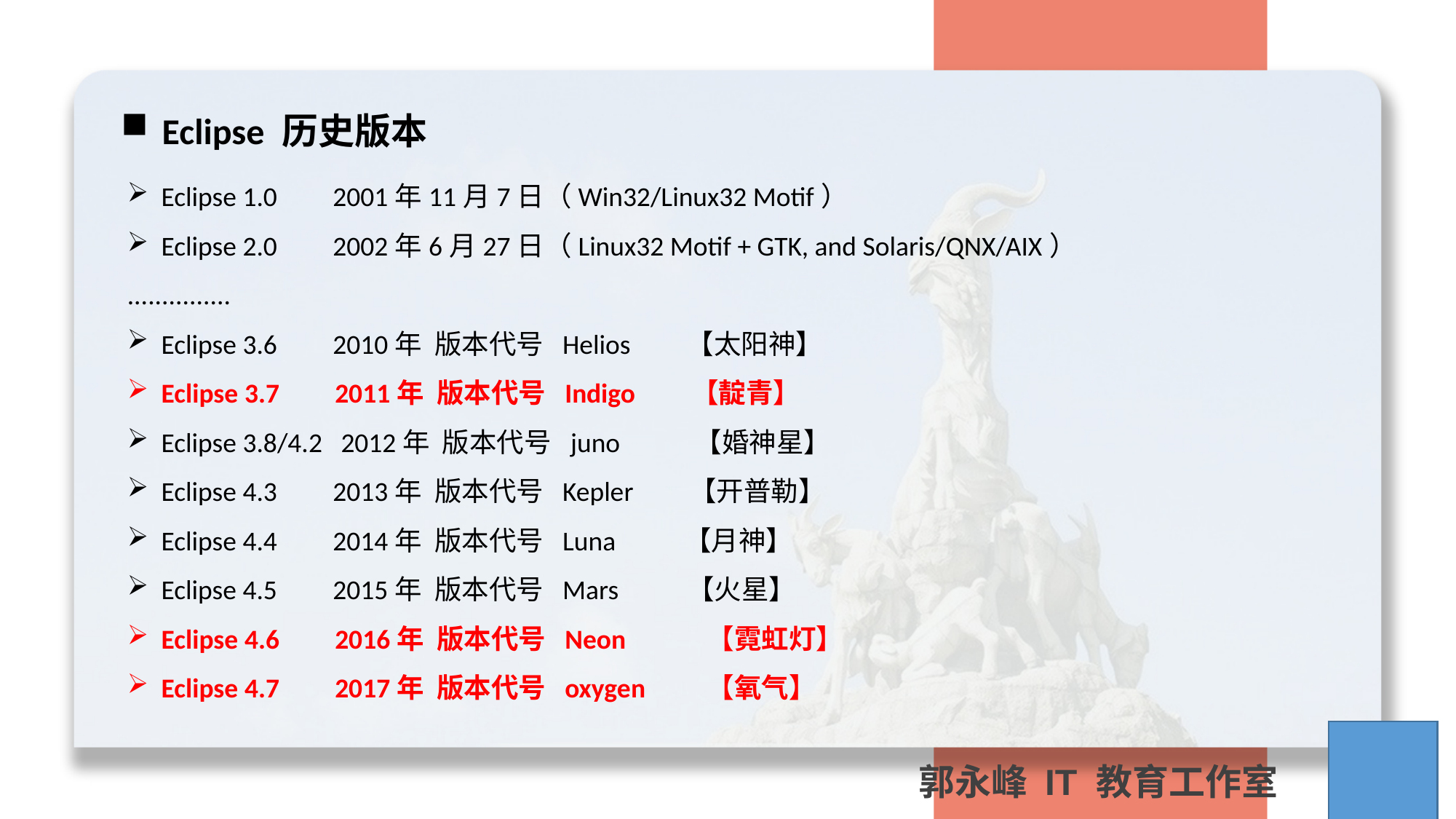

Eclipse 历史版本
Eclipse 1.0         2001年11月7日（Win32/Linux32 Motif）
Eclipse 2.0         2002年6月27日（Linux32 Motif + GTK, and Solaris/QNX/AIX）
...............
Eclipse 3.6         2010年  版本代号  Helios        【太阳神】
Eclipse 3.7         2011年  版本代号  Indigo        【靛青】
Eclipse 3.8/4.2   2012年  版本代号  juno           【婚神星】
Eclipse 4.3         2013年  版本代号  Kepler        【开普勒】
Eclipse 4.4         2014年  版本代号  Luna          【月神】
Eclipse 4.5         2015年  版本代号  Mars          【火星】
Eclipse 4.6         2016年  版本代号  Neon	【霓虹灯】
Eclipse 4.7         2017年  版本代号  oxygen	【氧气】